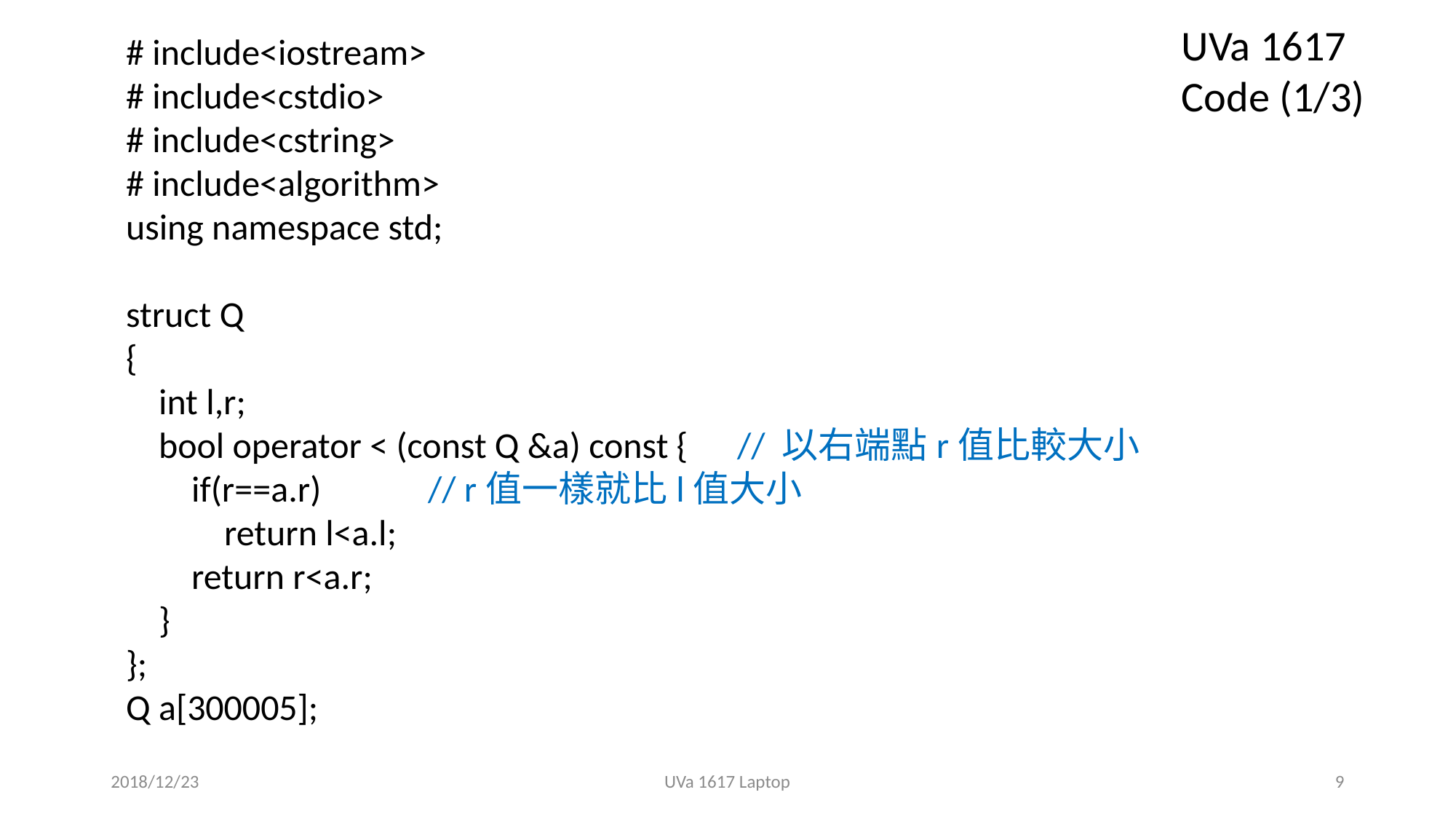

UVa 1617 Code (1/3)
# include<iostream>
# include<cstdio>
# include<cstring>
# include<algorithm>
using namespace std;

struct Q
{
    int l,r;
    bool operator < (const Q &a) const {      // 以右端點r值比較大小
        if(r==a.r)             // r值一樣就比l值大小
            return l<a.l;
        return r<a.r;
    }
};
Q a[300005];
2018/12/23
UVa 1617 Laptop
9